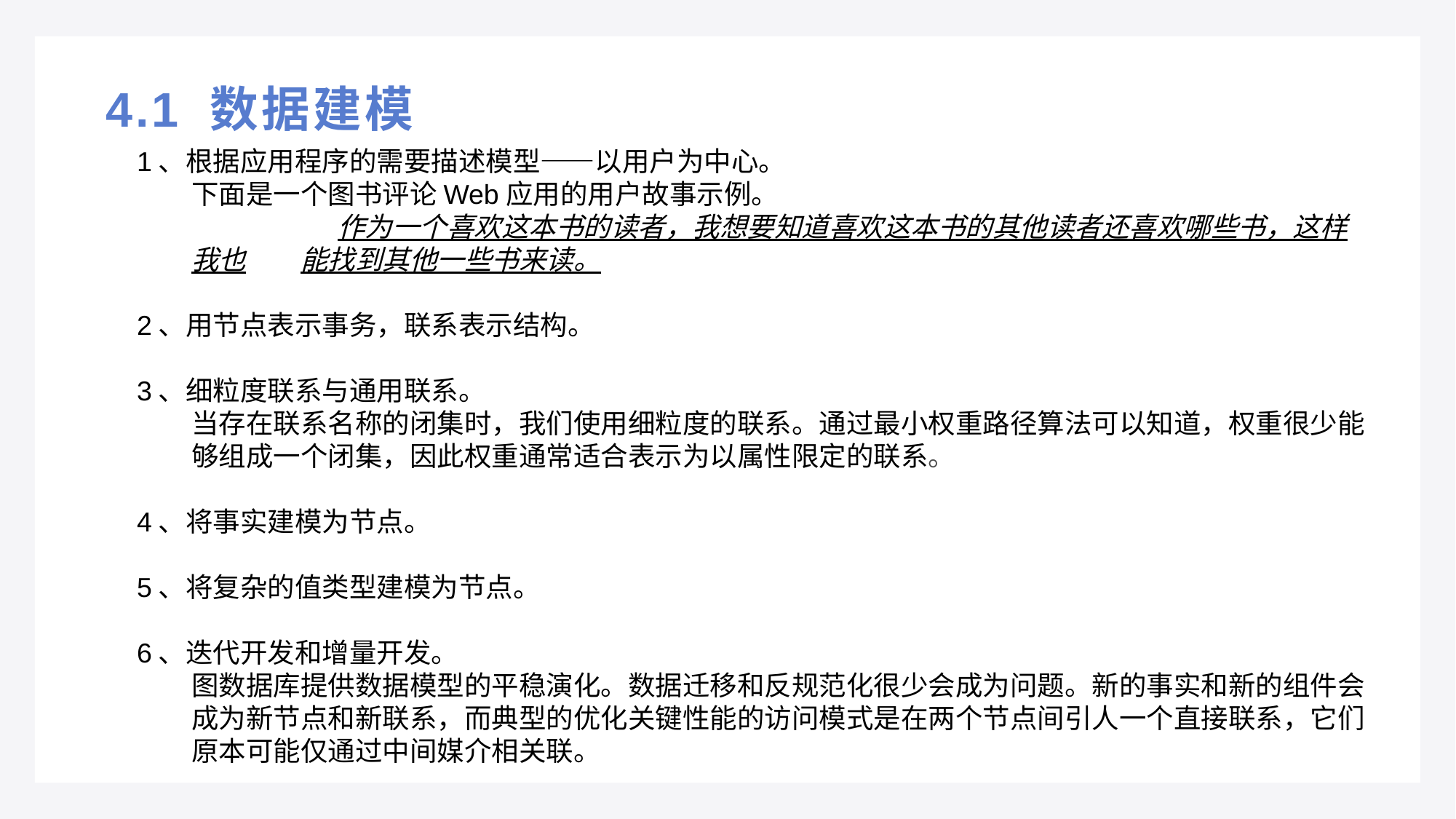

# 4.1 数据建模
1、根据应用程序的需要描述模型——以用户为中心。
下面是一个图书评论Web应用的用户故事示例。
	      作为一个喜欢这本书的读者，我想要知道喜欢这本书的其他读者还喜欢哪些书，这样我也	能找到其他一些书来读。

2、用节点表示事务，联系表示结构。

3、细粒度联系与通用联系。
当存在联系名称的闭集时，我们使用细粒度的联系。通过最小权重路径算法可以知道，权重很少能够组成一个闭集，因此权重通常适合表示为以属性限定的联系。

4、将事实建模为节点。

5、将复杂的值类型建模为节点。

6、迭代开发和增量开发。
图数据库提供数据模型的平稳演化。数据迁移和反规范化很少会成为问题。新的事实和新的组件会成为新节点和新联系，而典型的优化关键性能的访问模式是在两个节点间引人一个直接联系，它们原本可能仅通过中间媒介相关联。